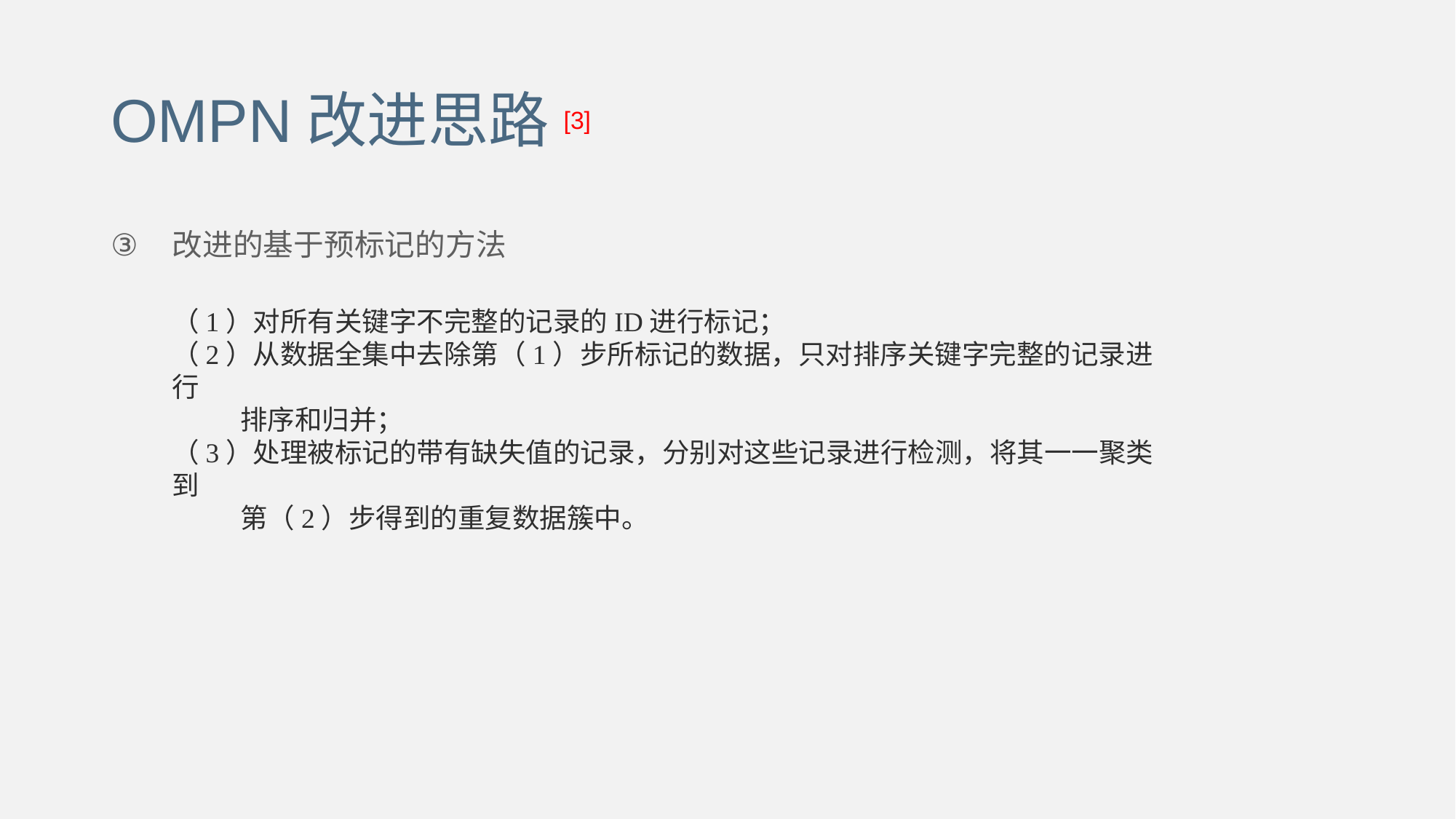

OMPN改进思路[3]
改进的基于预标记的方法
（1）对所有关键字不完整的记录的ID进行标记；
（2）从数据全集中去除第（1）步所标记的数据，只对排序关键字完整的记录进行
          排序和归并；
（3）处理被标记的带有缺失值的记录，分别对这些记录进行检测，将其一一聚类到
          第（2）步得到的重复数据簇中。